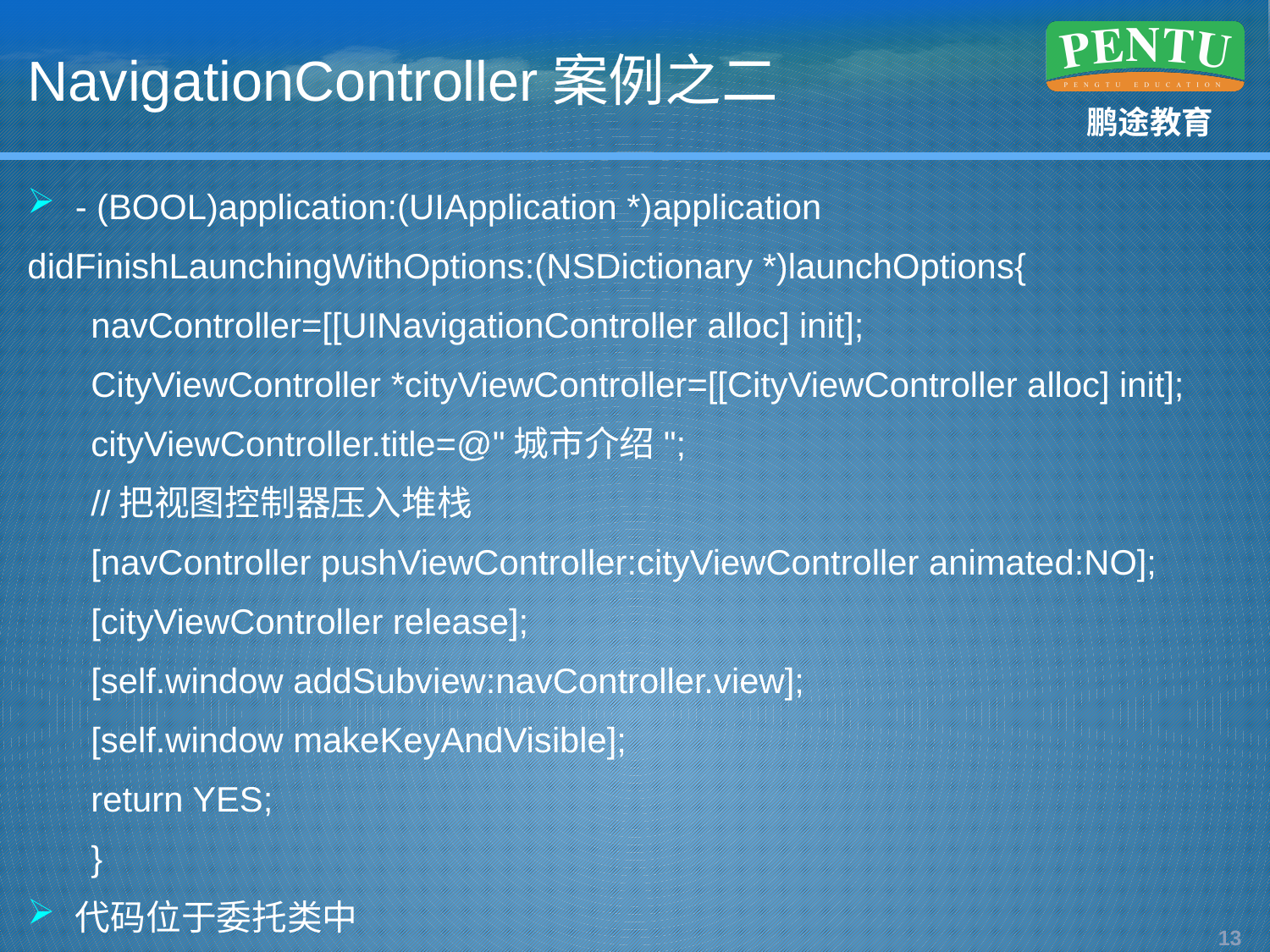

# NavigationController案例之二
- (BOOL)application:(UIApplication *)application
didFinishLaunchingWithOptions:(NSDictionary *)launchOptions{
navController=[[UINavigationController alloc] init];
CityViewController *cityViewController=[[CityViewController alloc] init];
cityViewController.title=@"城市介绍";
//把视图控制器压入堆栈
[navController pushViewController:cityViewController animated:NO];
[cityViewController release];
[self.window addSubview:navController.view];
[self.window makeKeyAndVisible];
return YES;
}
代码位于委托类中
13